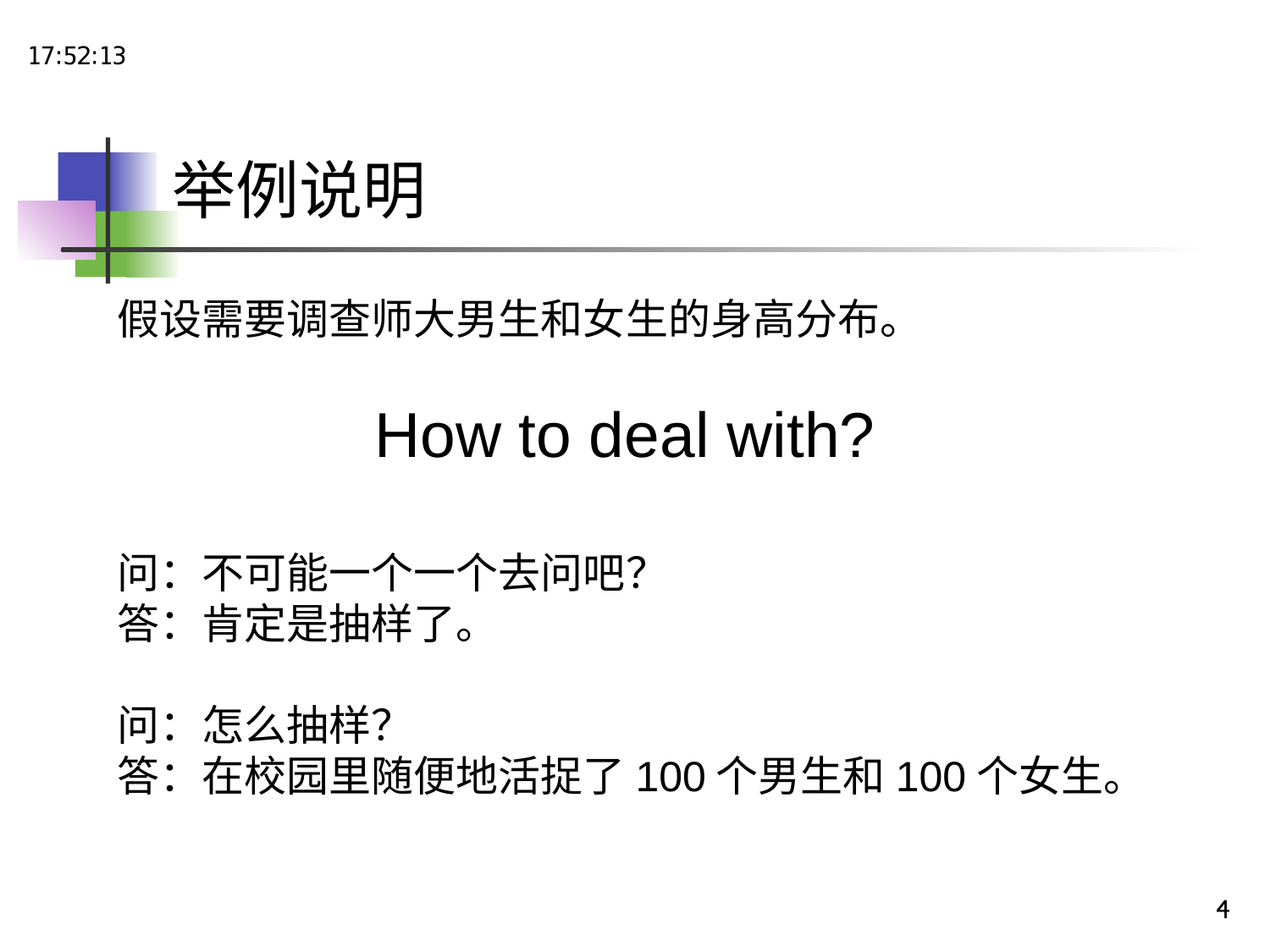

17:52:13
# 举例说明
假设需要调查师大男生和女生的身高分布。

How to deal with?

问：不可能一个一个去问吧？
答：肯定是抽样了。

问：怎么抽样？
答：在校园里随便地活捉了100个男生和100个女生。
4